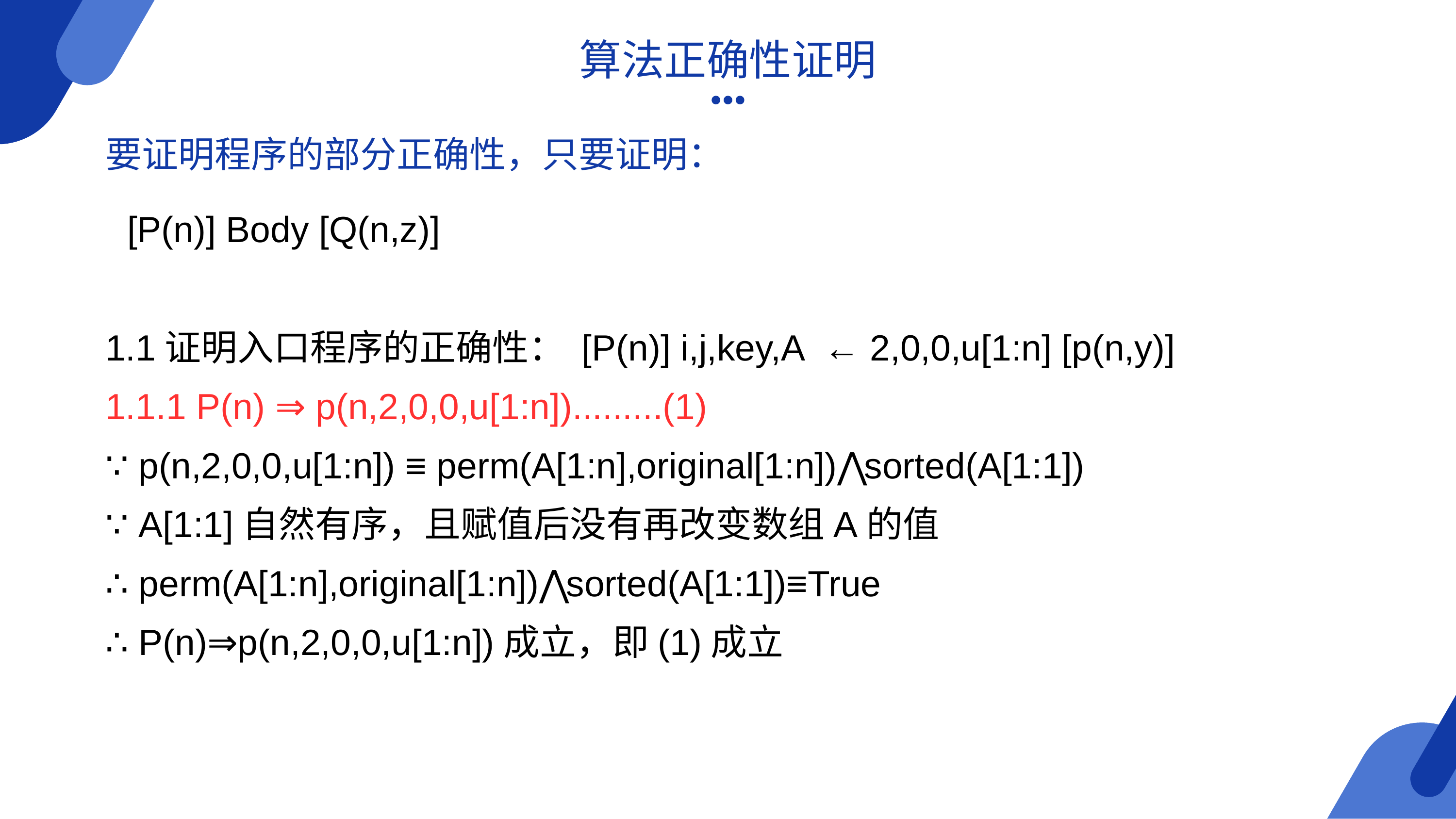

算法正确性证明

要证明程序的部分正确性，只要证明：
[P(n)] Body [Q(n,z)]
1.1证明入口程序的正确性： [P(n)] i,j,key,A  ← 2,0,0,u[1:n] [p(n,y)]
1.1.1 P(n) ⇒ p(n,2,0,0,u[1:n]).........(1)
∵ p(n,2,0,0,u[1:n]) ≡ perm(A[1:n],original[1:n])⋀sorted(A[1:1])
∵ A[1:1]自然有序，且赋值后没有再改变数组A的值
∴ perm(A[1:n],original[1:n])⋀sorted(A[1:1])≡True
∴ P(n)⇒p(n,2,0,0,u[1:n])成立，即(1)成立